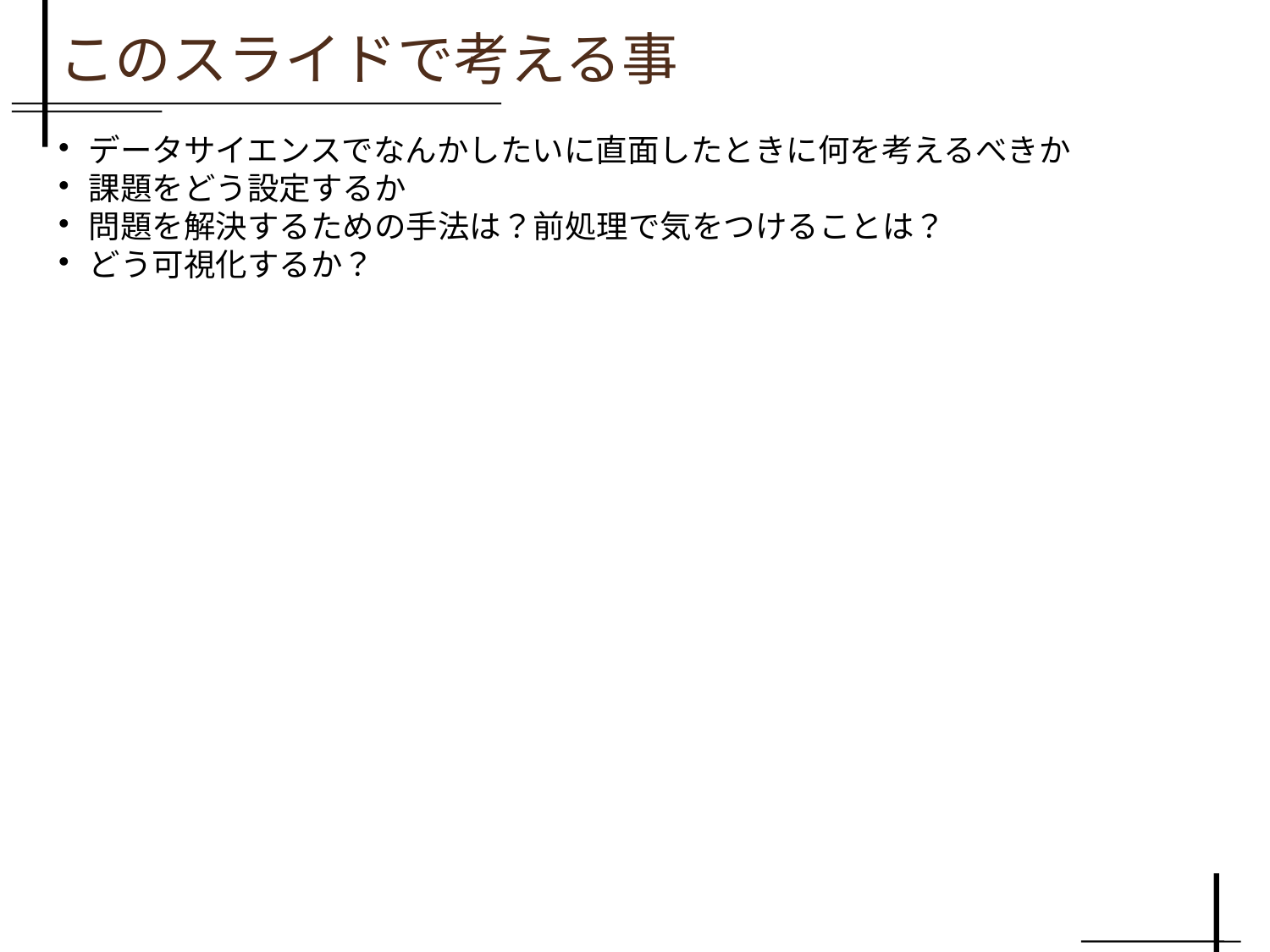

# このスライドで考える事
データサイエンスでなんかしたいに直面したときに何を考えるべきか
課題をどう設定するか
問題を解決するための手法は？前処理で気をつけることは？
どう可視化するか？